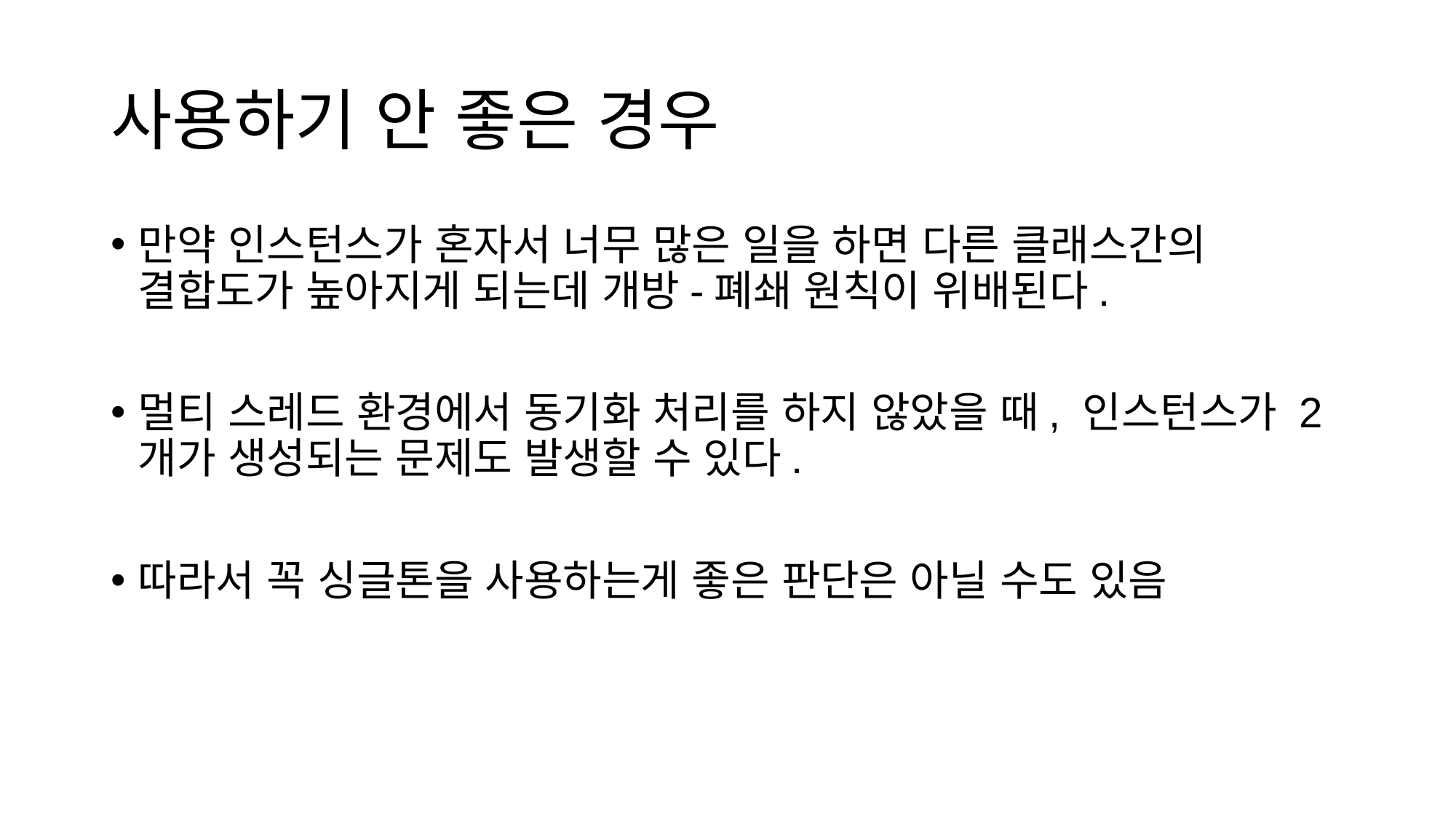

# 사용하기 안 좋은 경우
만약 인스턴스가 혼자서 너무 많은 일을 하면 다른 클래스간의 결합도가 높아지게 되는데 개방-폐쇄 원칙이 위배된다.

멀티 스레드 환경에서 동기화 처리를 하지 않았을 때, 인스턴스가 2개가 생성되는 문제도 발생할 수 있다.

따라서 꼭 싱글톤을 사용하는게 좋은 판단은 아닐 수도 있음